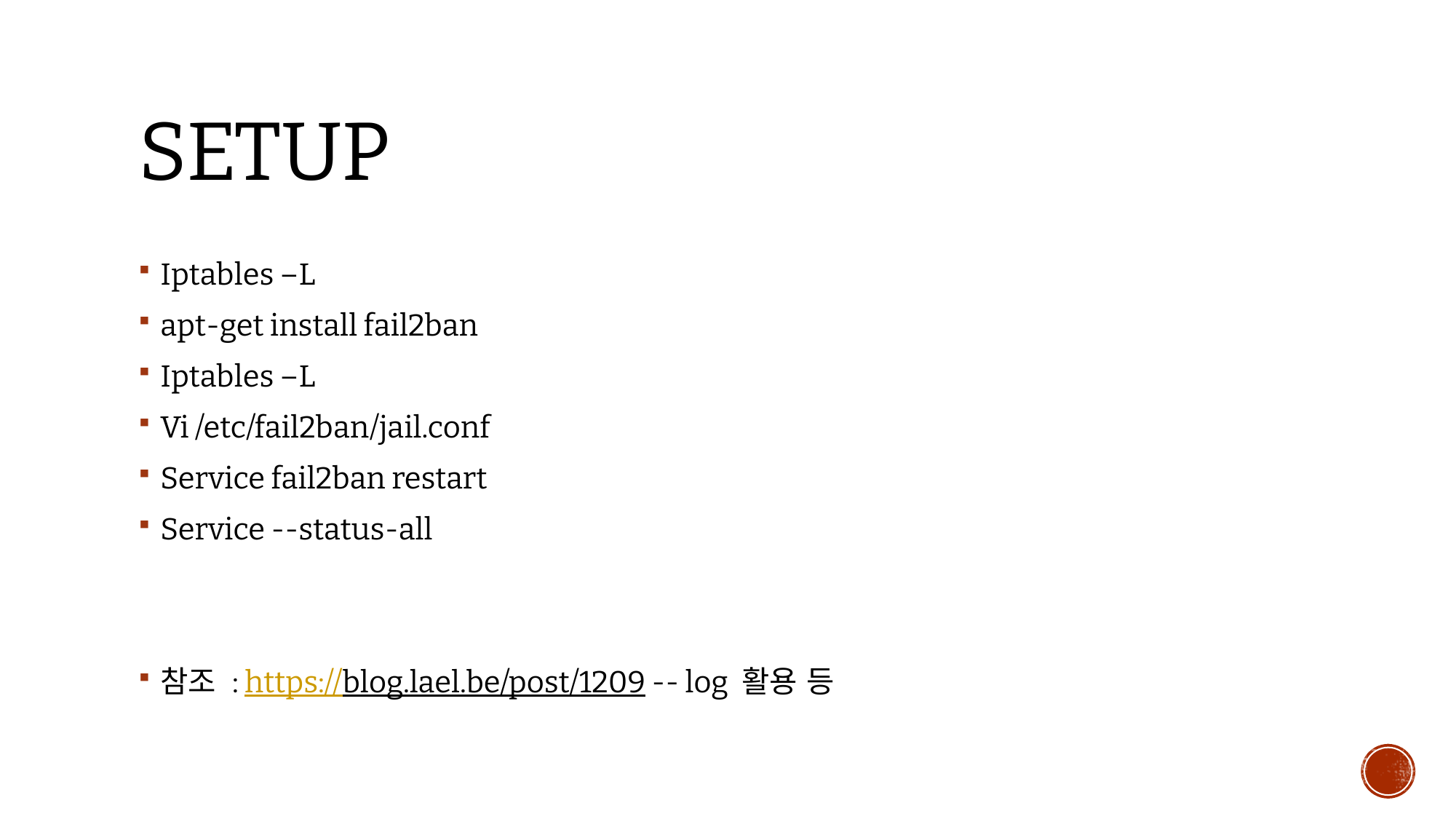

# Setup
Iptables –L
apt-get install fail2ban
Iptables –L
Vi /etc/fail2ban/jail.conf
Service fail2ban restart
Service --status-all

참조 : https://blog.lael.be/post/1209 -- log 활용 등